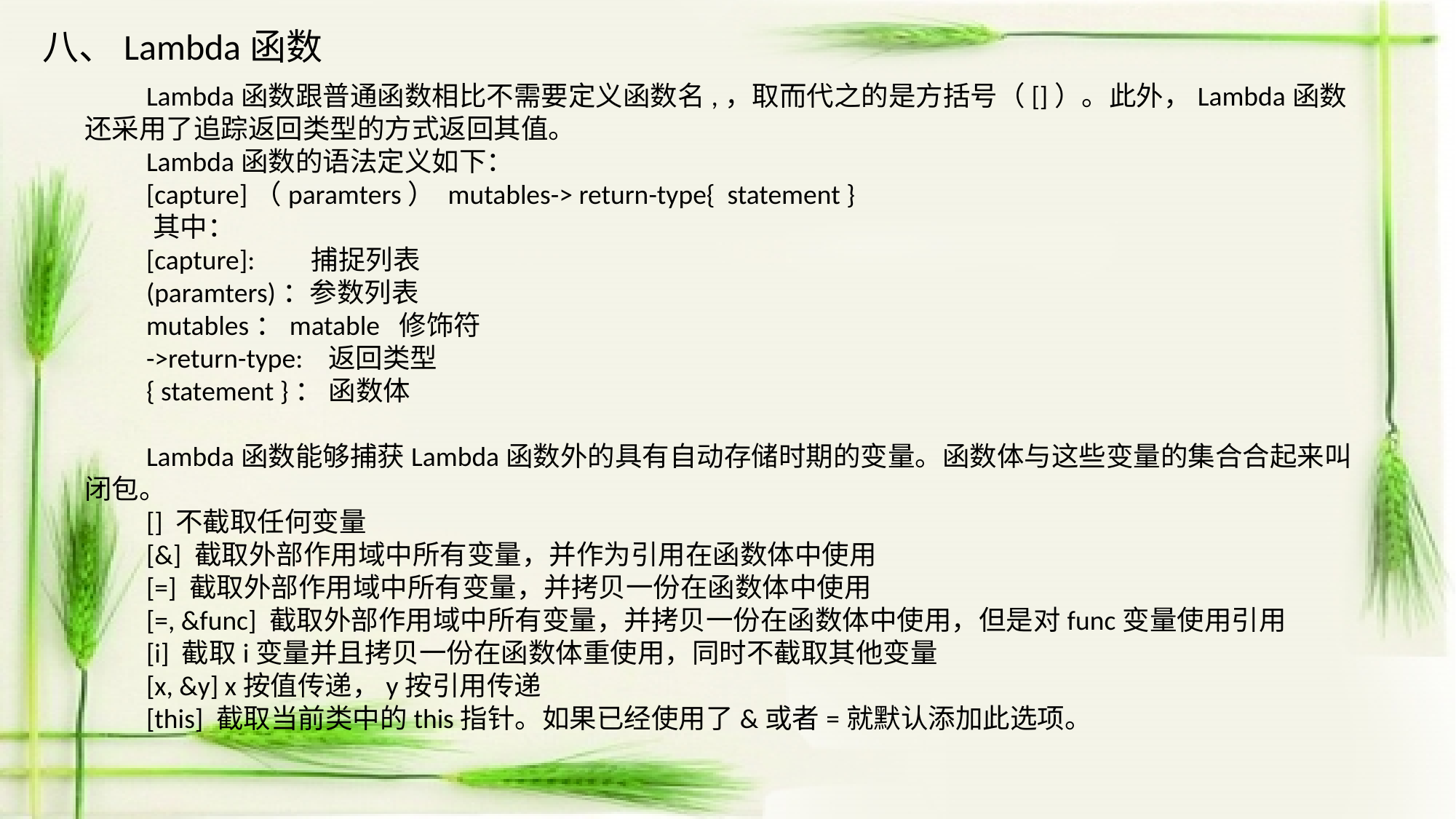

八、Lambda函数
          Lambda函数跟普通函数相比不需要定义函数名,，取而代之的是方括号（[]）。此外，Lambda函数还采用了追踪返回类型的方式返回其值。
          Lambda函数的语法定义如下：
          [capture]（paramters） mutables-> return-type{  statement }
          其中：
          [capture]:        捕捉列表
          (paramters)：参数列表
          mutables：matable  修饰符
          ->return-type:   返回类型
          { statement }： 函数体

          Lambda函数能够捕获Lambda函数外的具有自动存储时期的变量。函数体与这些变量的集合合起来叫闭包。
          [] 不截取任何变量
          [&] 截取外部作用域中所有变量，并作为引用在函数体中使用
          [=] 截取外部作用域中所有变量，并拷贝一份在函数体中使用
          [=, &func] 截取外部作用域中所有变量，并拷贝一份在函数体中使用，但是对func变量使用引用
          [i] 截取i变量并且拷贝一份在函数体重使用，同时不截取其他变量
          [x, &y] x按值传递，y按引用传递
          [this] 截取当前类中的this指针。如果已经使用了&或者=就默认添加此选项。